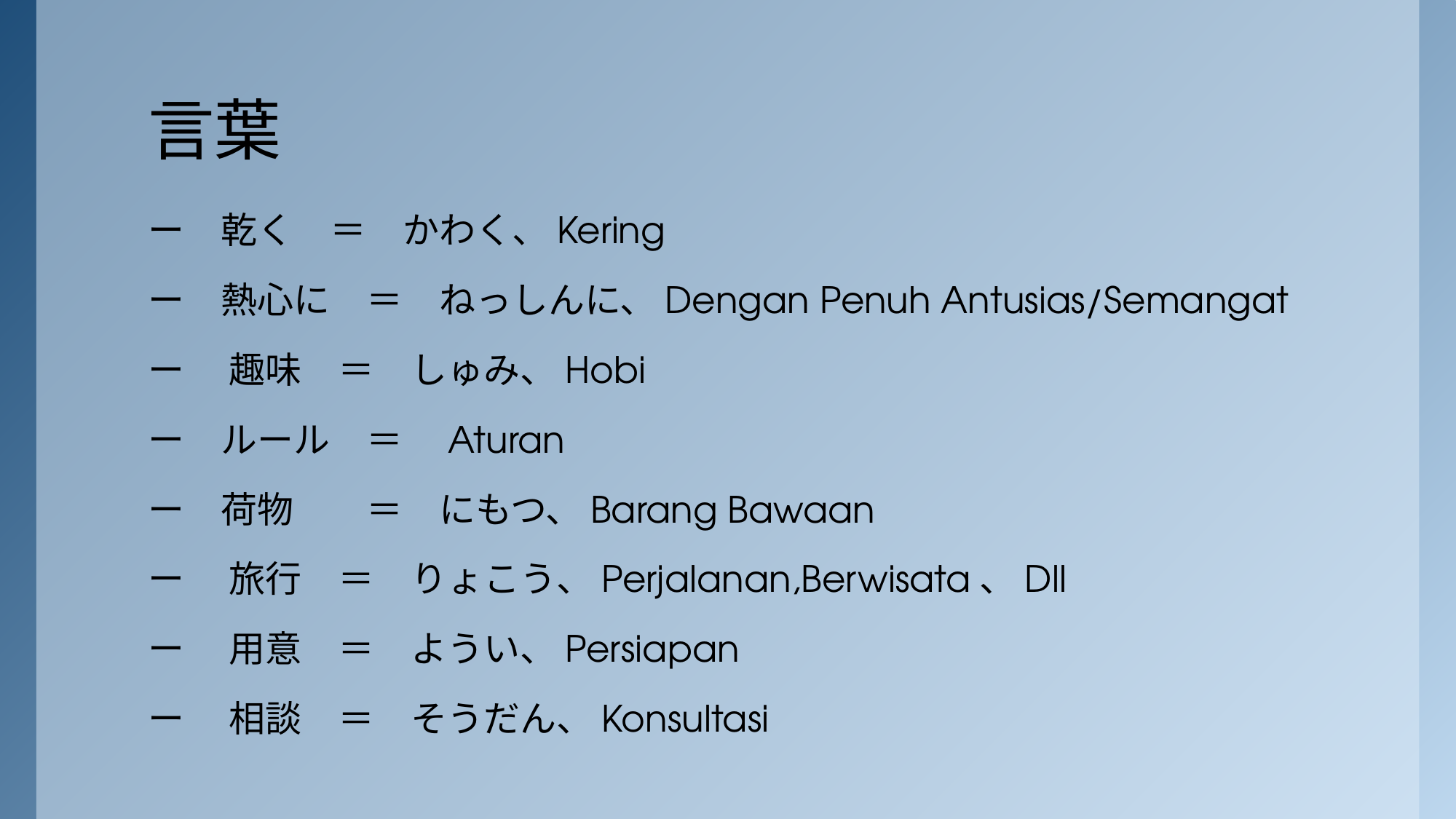

# 言葉
ー　乾く　＝　かわく、Kering
ー　熱心に　＝　ねっしんに、Dengan Penuh Antusias/Semangat
ー　 趣味　＝　しゅみ、Hobi
ー　ルール　＝　Aturan
ー　荷物　　＝　にもつ、Barang Bawaan
ー　 旅行　＝　りょこう、Perjalanan,Berwisata、Dll
ー　 用意　＝　ようい、Persiapan
ー　 相談　＝　そうだん、Konsultasi